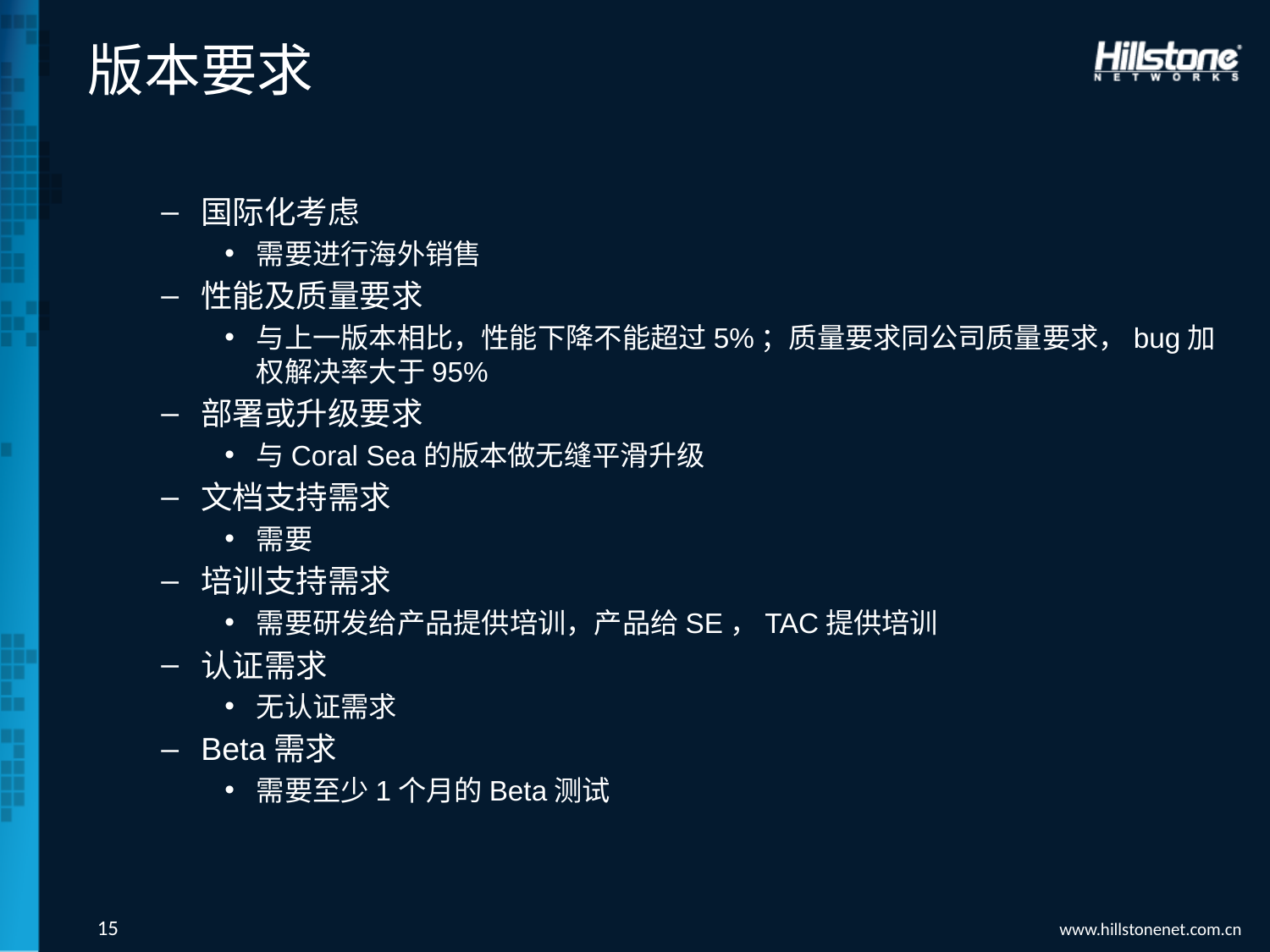

# 版本要求
国际化考虑
需要进行海外销售
性能及质量要求
与上一版本相比，性能下降不能超过5%；质量要求同公司质量要求，bug加权解决率大于95%
部署或升级要求
与Coral Sea的版本做无缝平滑升级
文档支持需求
需要
培训支持需求
需要研发给产品提供培训，产品给SE，TAC提供培训
认证需求
无认证需求
Beta需求
需要至少1个月的Beta测试